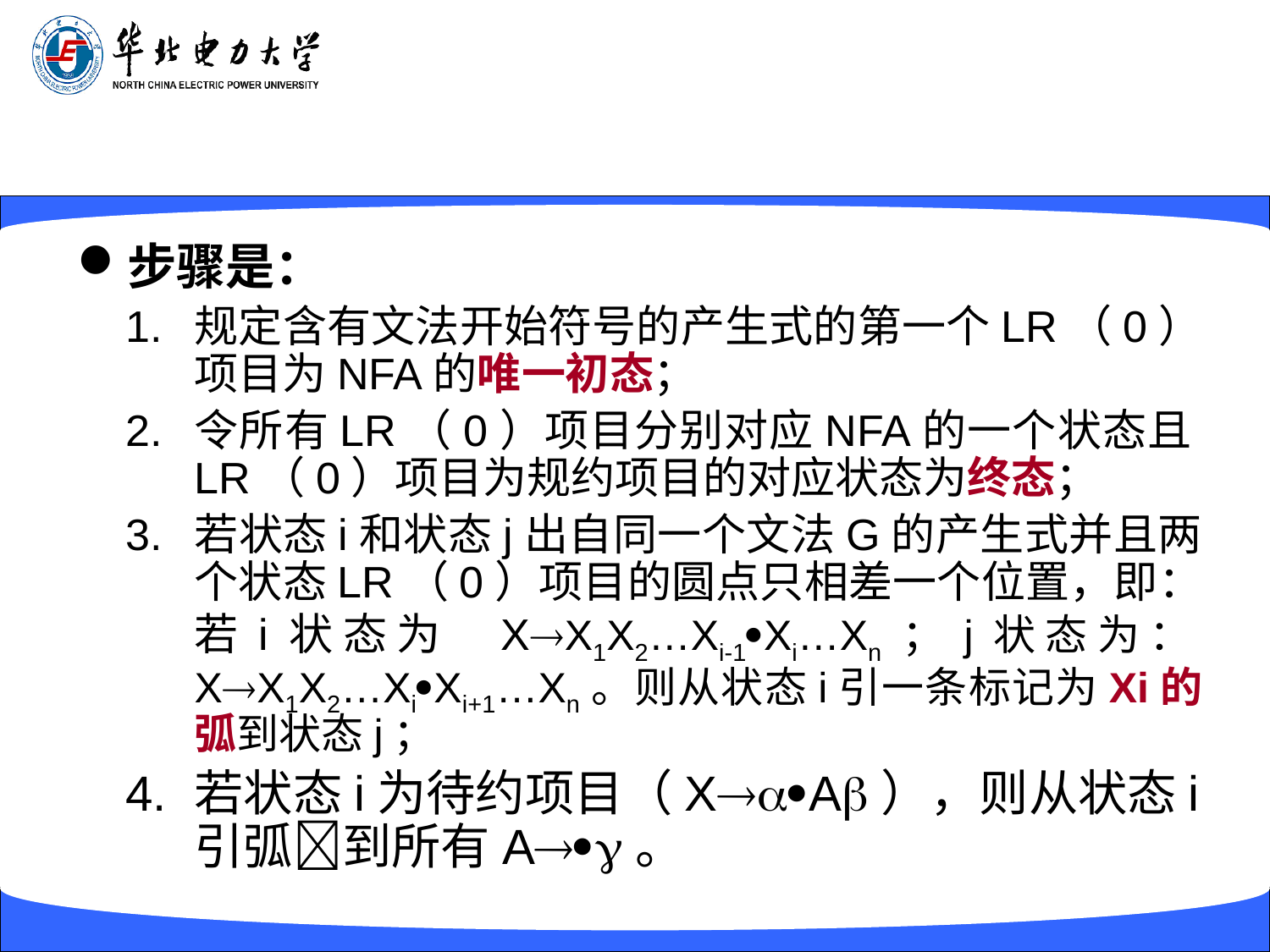

步骤是：
规定含有文法开始符号的产生式的第一个LR（0）项目为NFA的唯一初态；
令所有LR（0）项目分别对应NFA的一个状态且LR（0）项目为规约项目的对应状态为终态；
若状态i和状态j出自同一个文法G的产生式并且两个状态LR（0）项目的圆点只相差一个位置，即：若i状态为  X→X1X2…Xi-1•Xi…Xn；j状态为：X→X1X2…Xi•Xi+1…Xn。则从状态i引一条标记为Xi的弧到状态j；
若状态i为待约项目（X→α•Aβ），则从状态i引弧ε到所有A→•γ。